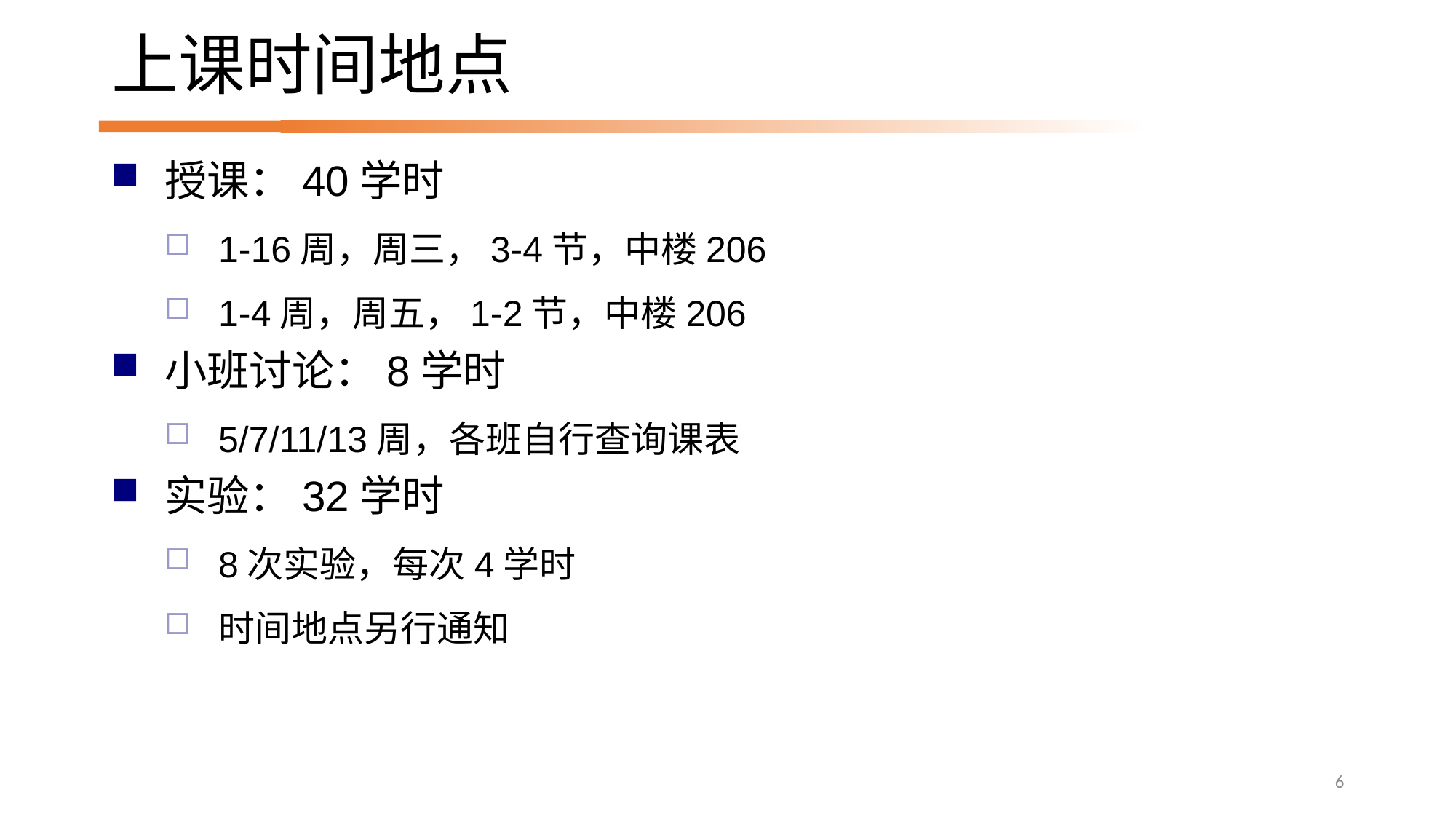

# 上课时间地点
授课：40学时
1-16周，周三，3-4节，中楼206
1-4周，周五，1-2节，中楼206
小班讨论：8学时
5/7/11/13周，各班自行查询课表
实验：32学时
8次实验，每次4学时
时间地点另行通知
6